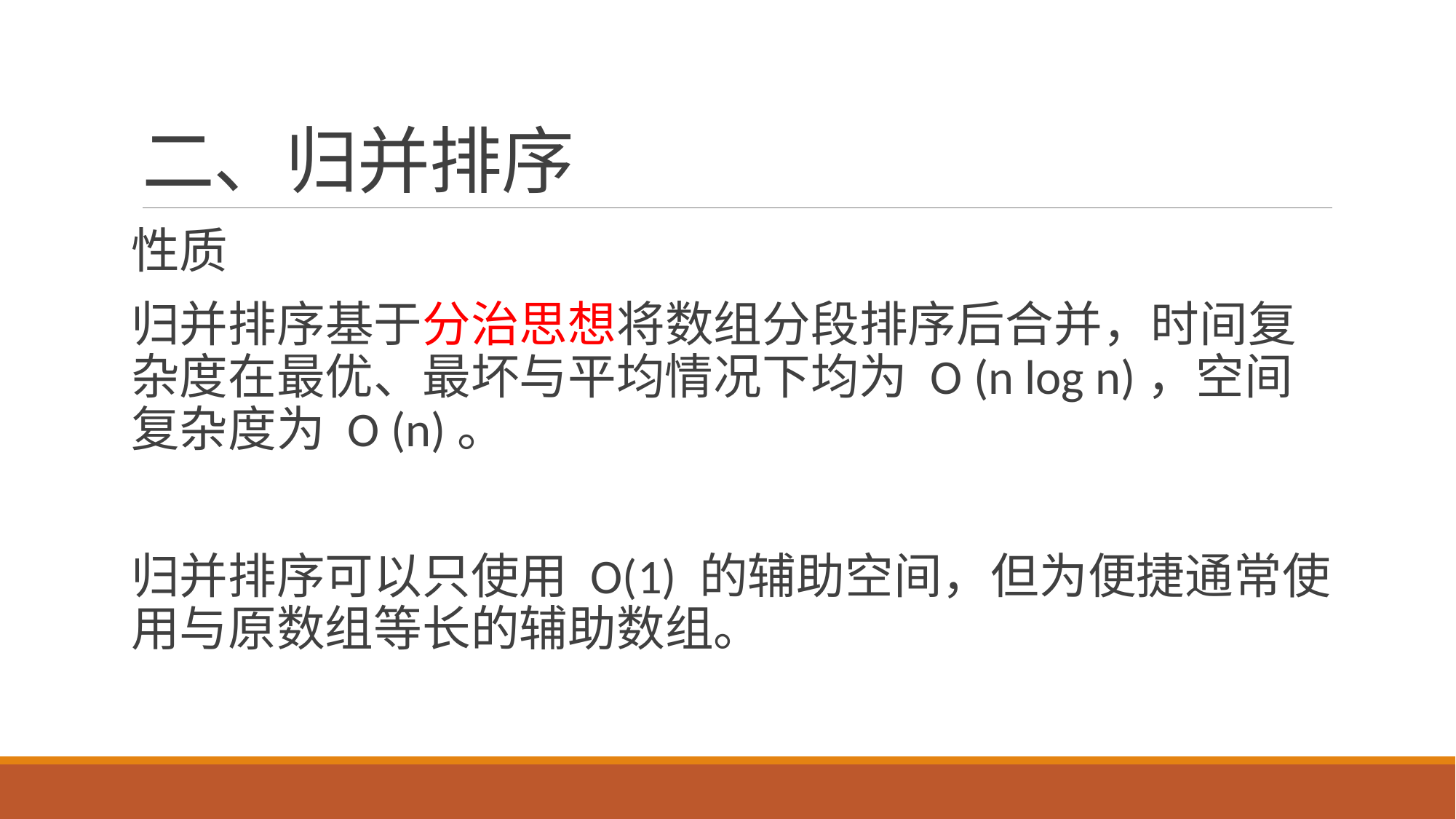

# 二、归并排序
性质
归并排序基于分治思想将数组分段排序后合并，时间复杂度在最优、最坏与平均情况下均为 O (n log n)，空间复杂度为 O (n)。

归并排序可以只使用 O(1) 的辅助空间，但为便捷通常使用与原数组等长的辅助数组。